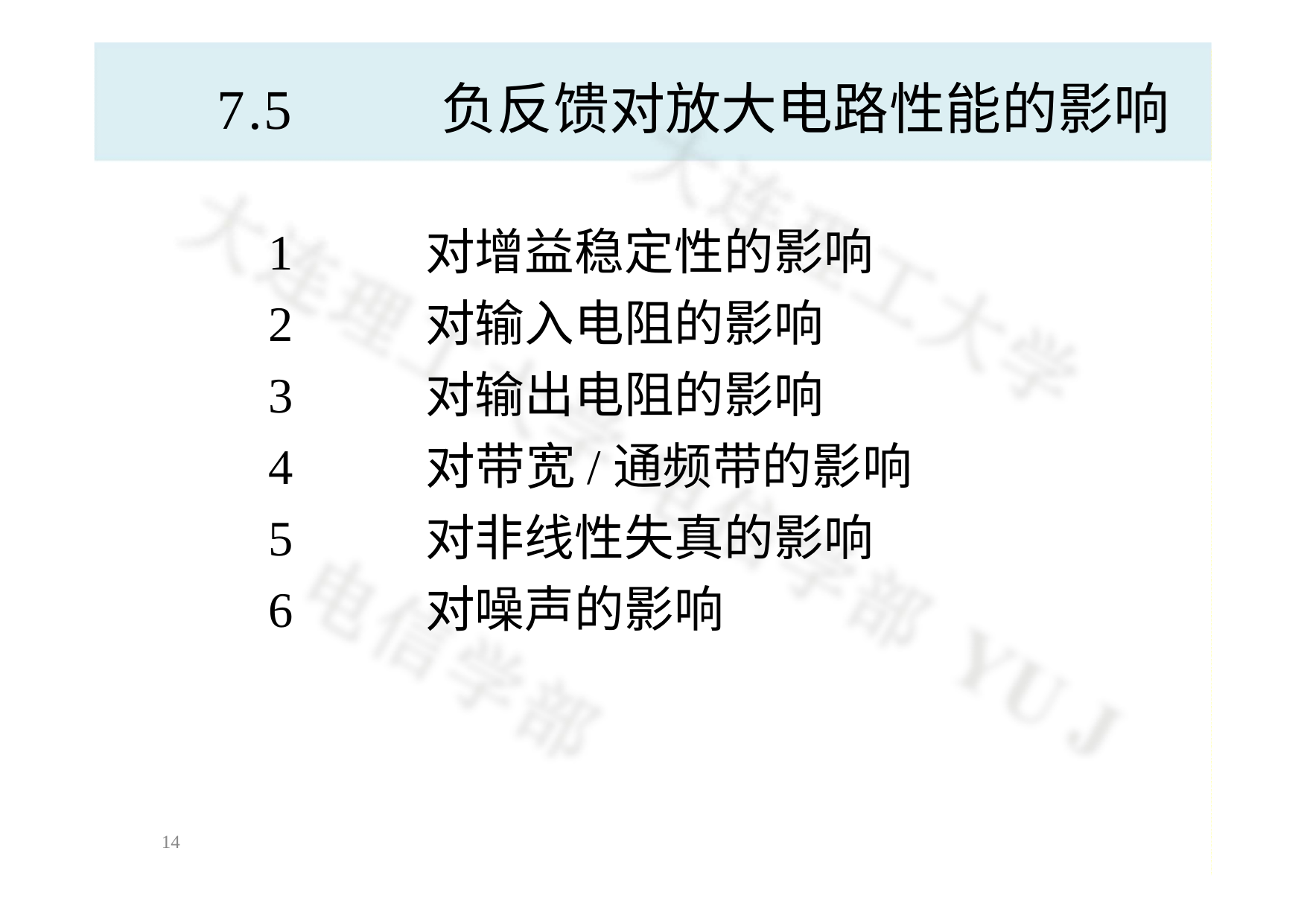

# 7.5	负反馈对放大电路性能的影响
1	对增益稳定性的影响
2	对输入电阻的影响
3	对输出电阻的影响
4	对带宽/通频带的影响
5	对非线性失真的影响
6	对噪声的影响
14